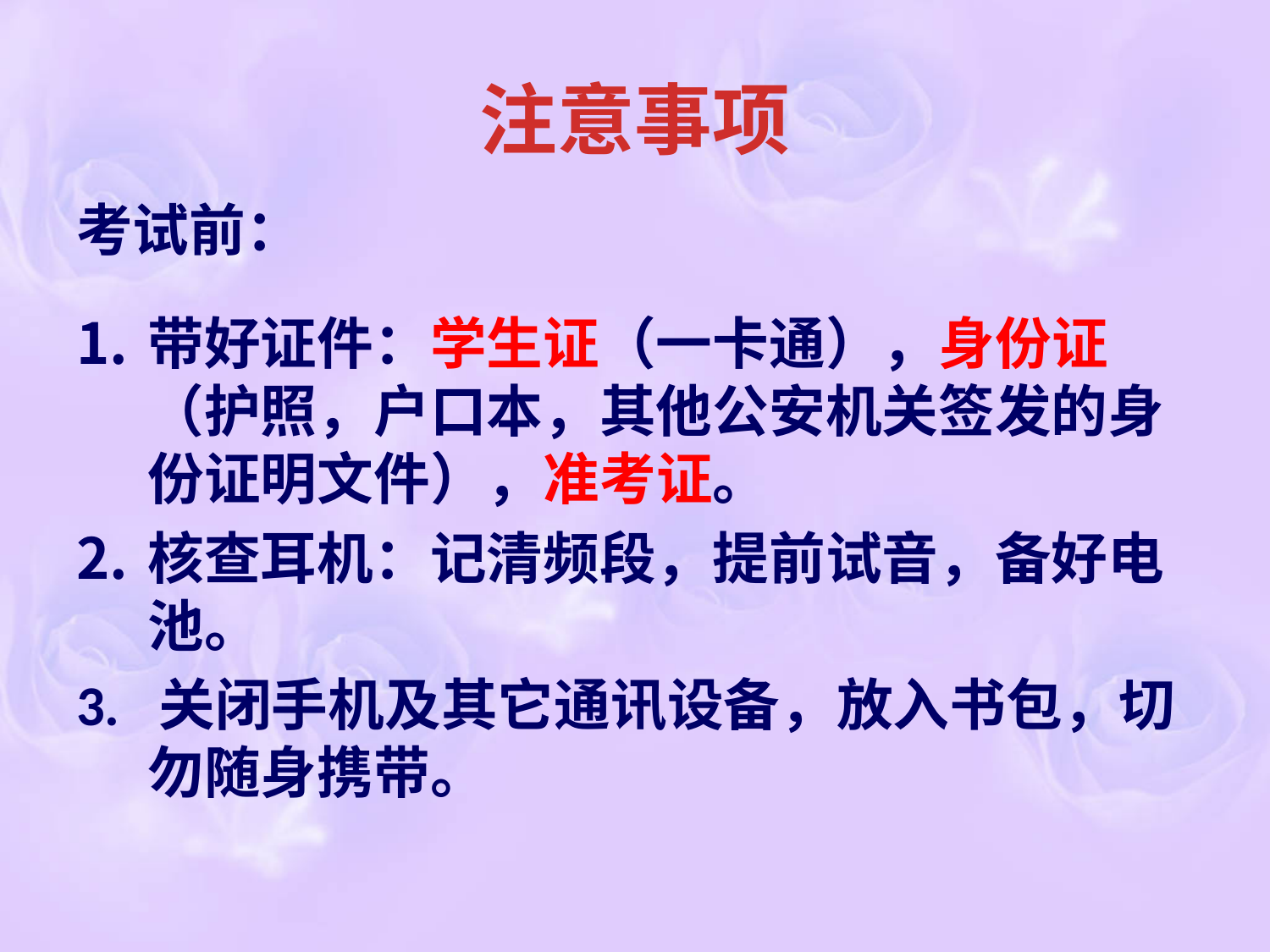

# 注意事项
考试前：

带好证件：学生证（一卡通），身份证（护照，户口本，其他公安机关签发的身份证明文件），准考证。
核查耳机：记清频段，提前试音，备好电池。
3.  关闭手机及其它通讯设备，放入书包，切勿随身携带。